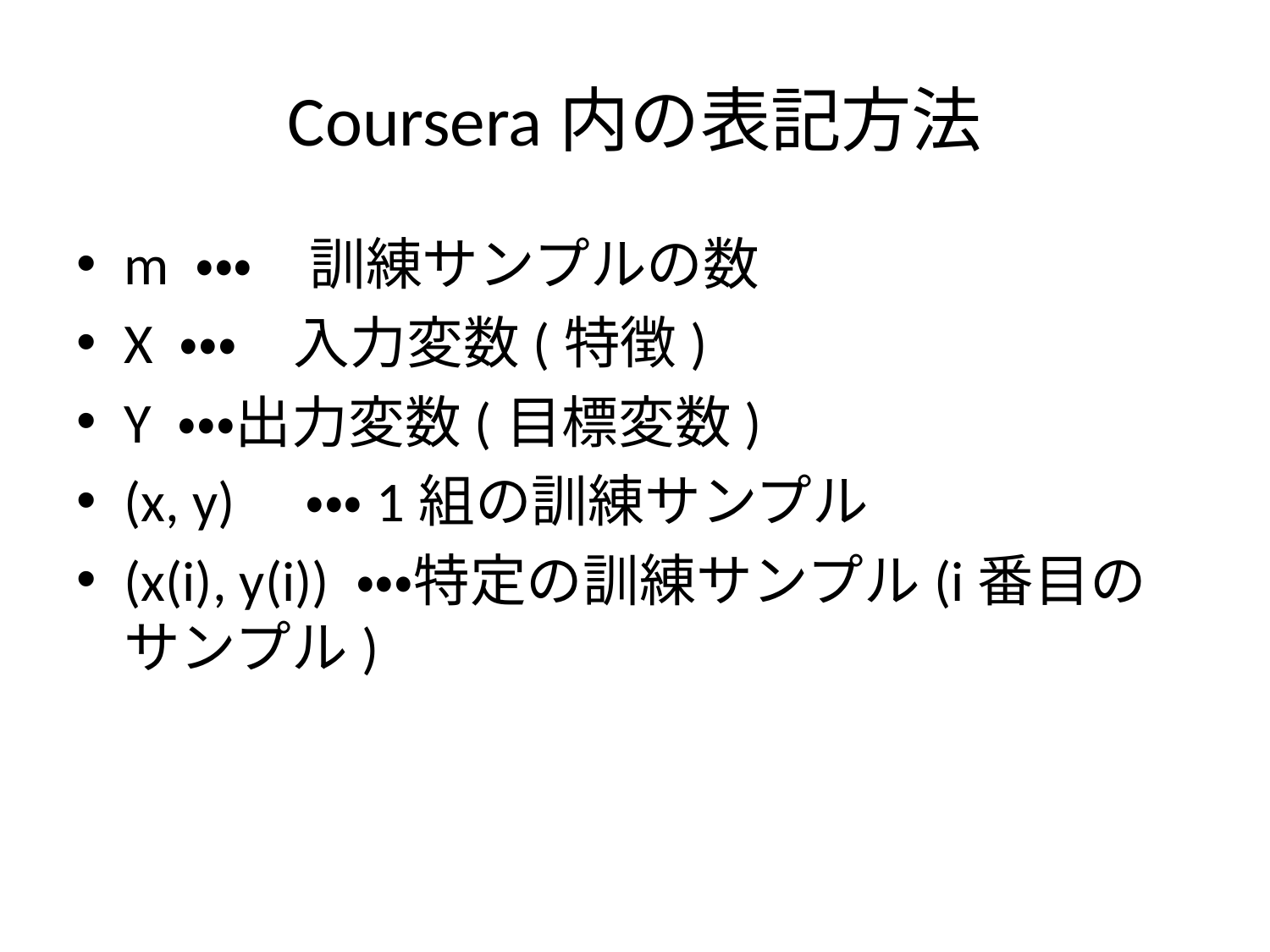

# Coursera内の表記方法
m ・・・　訓練サンプルの数
X ・・・　入力変数(特徴)
Y ・・・出力変数(目標変数)
(x, y)　・・・1組の訓練サンプル
(x(i), y(i)) ・・・特定の訓練サンプル(i番目のサンプル)